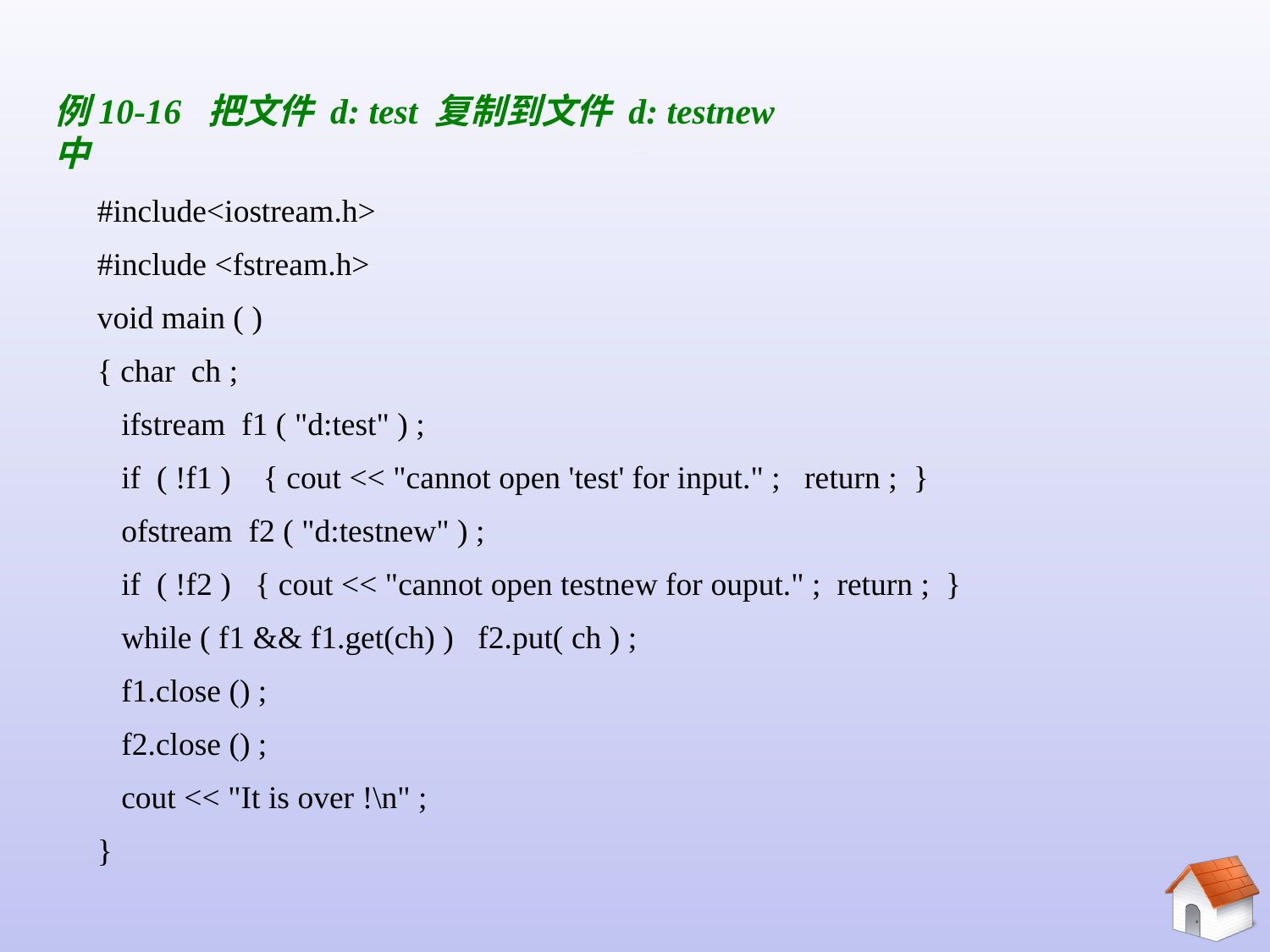

# 10.5.3  文本文件
例10-16  把文件 d: test 复制到文件 d: testnew 中
#include<iostream.h>
#include <fstream.h>
void main ( )
{ char  ch ;
   ifstream  f1 ( "d:test" ) ;
   if  ( !f1 )    { cout << "cannot open 'test' for input." ;   return ;  }
   ofstream  f2 ( "d:testnew" ) ;
   if  ( !f2 )   { cout << "cannot open testnew for ouput." ;  return ;  }
   while ( f1 && f1.get(ch) )   f2.put( ch ) ;
   f1.close () ;
   f2.close () ;
   cout << "It is over !\n" ;
}